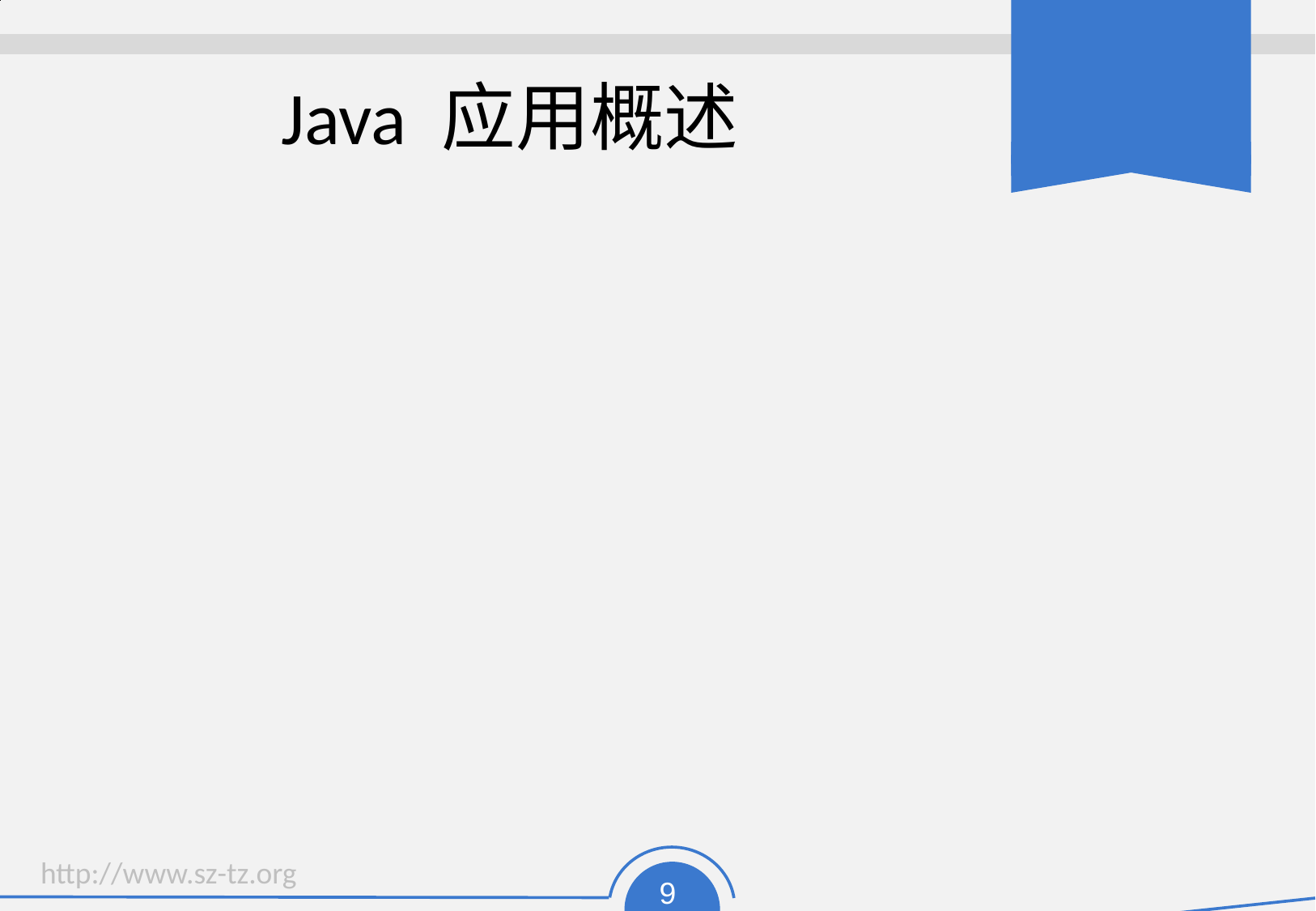

# Java 应用概述

JAVAME  (Java 2 Micro  Edition)
微型版
JAVASE    (Java 2 Standard  Edition)
标准版
JAVAEE    (Java 2  Enterprise  Edition)
企业版